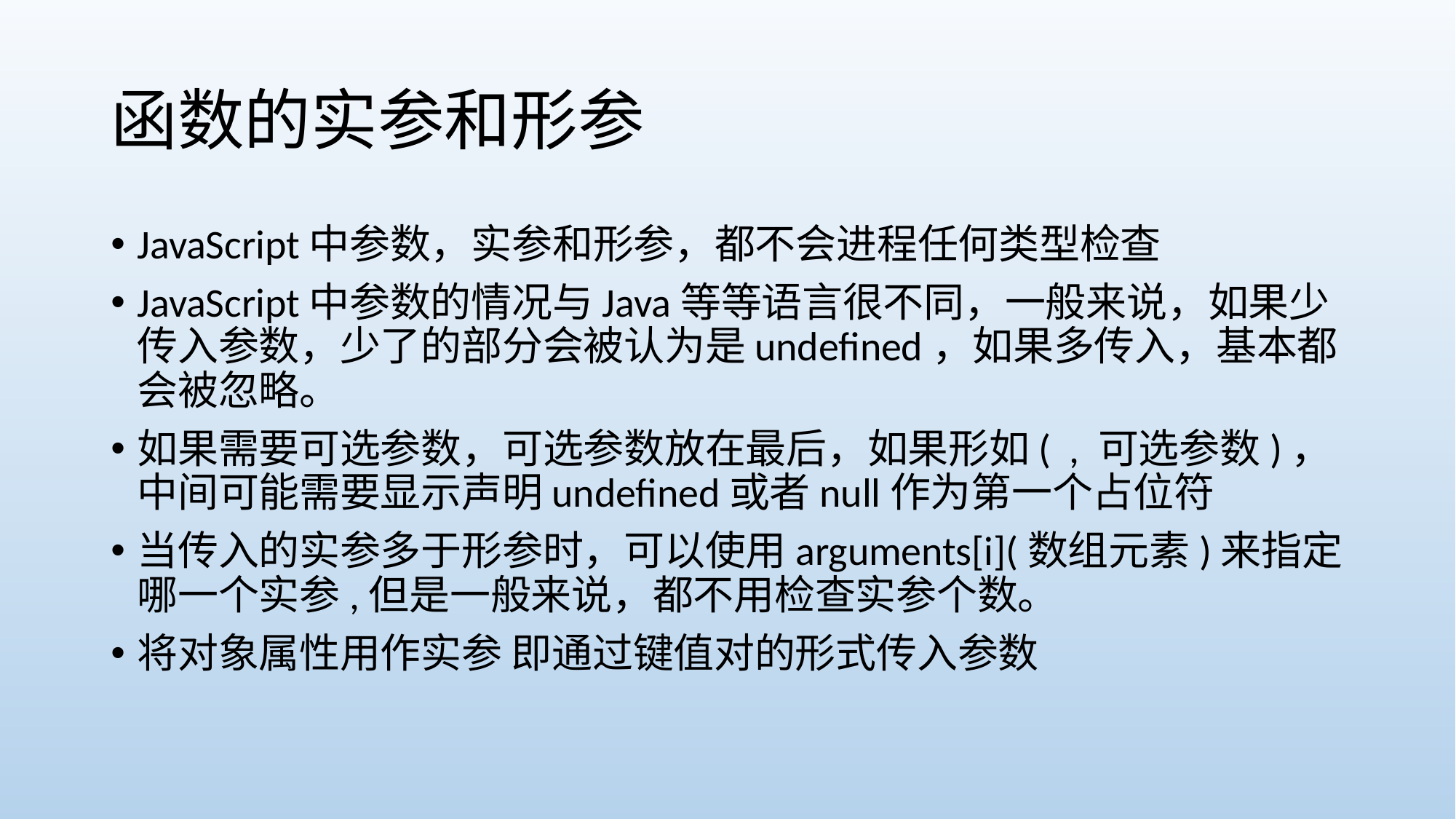

# 函数的实参和形参
JavaScript中参数，实参和形参，都不会进程任何类型检查
JavaScript中参数的情况与Java等等语言很不同，一般来说，如果少传入参数，少了的部分会被认为是undefined，如果多传入，基本都会被忽略。
如果需要可选参数，可选参数放在最后，如果形如(  , 可选参数)，中间可能需要显示声明undefined或者null作为第一个占位符
当传入的实参多于形参时，可以使用arguments[i](数组元素)来指定哪一个实参,但是一般来说，都不用检查实参个数。
将对象属性用作实参 即通过键值对的形式传入参数